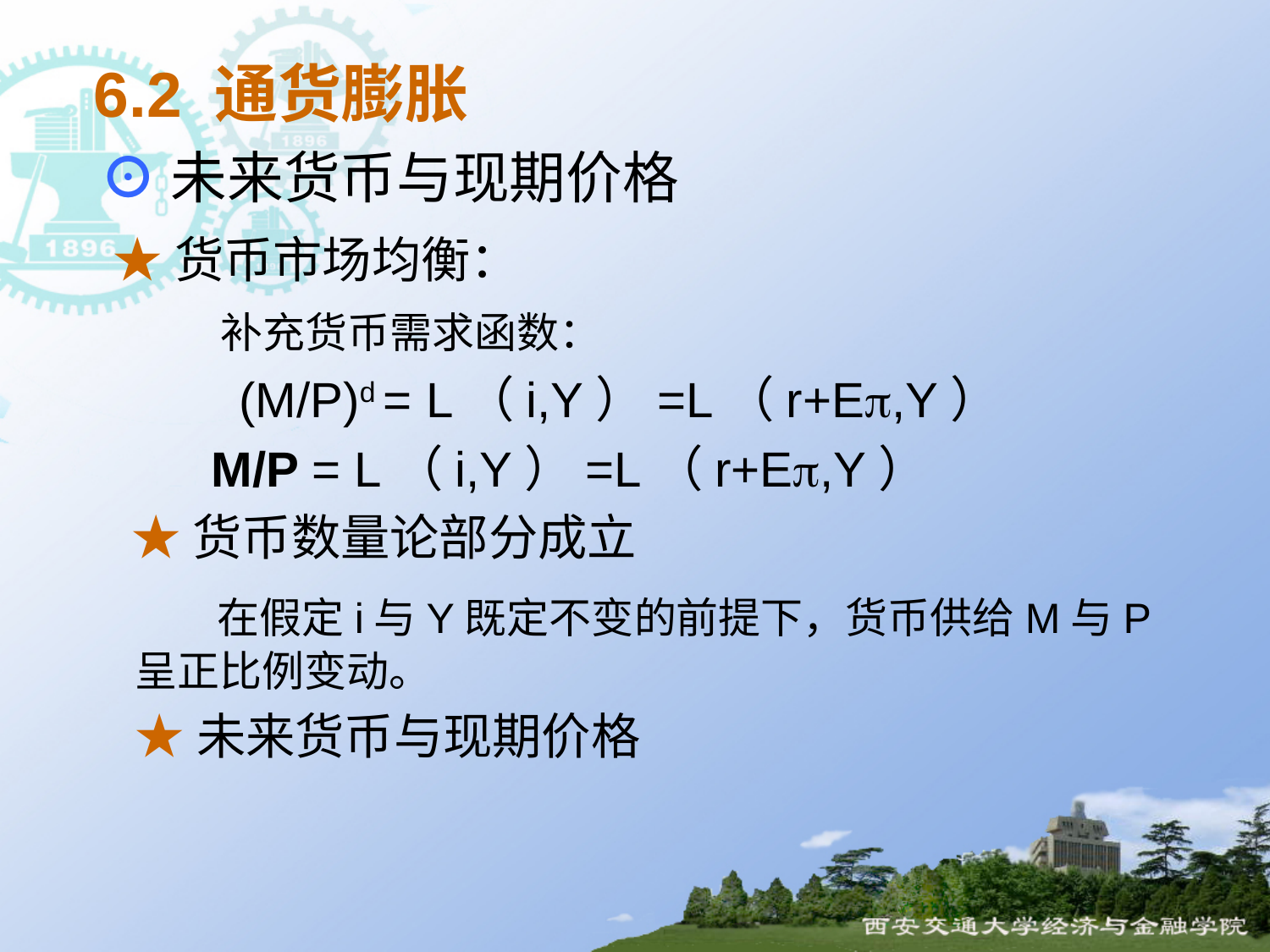

# 6.2 通货膨胀
 ⊙未来货币与现期价格
  ★货币市场均衡：
           补充货币需求函数：
           (M/P)d = L（i,Y）=L（r+Eπ,Y）
         M/P = L（i,Y）=L（r+Eπ,Y）
    ★货币数量论部分成立
         在假定i与Y既定不变的前提下，货币供给M与P呈正比例变动。
     ★未来货币与现期价格